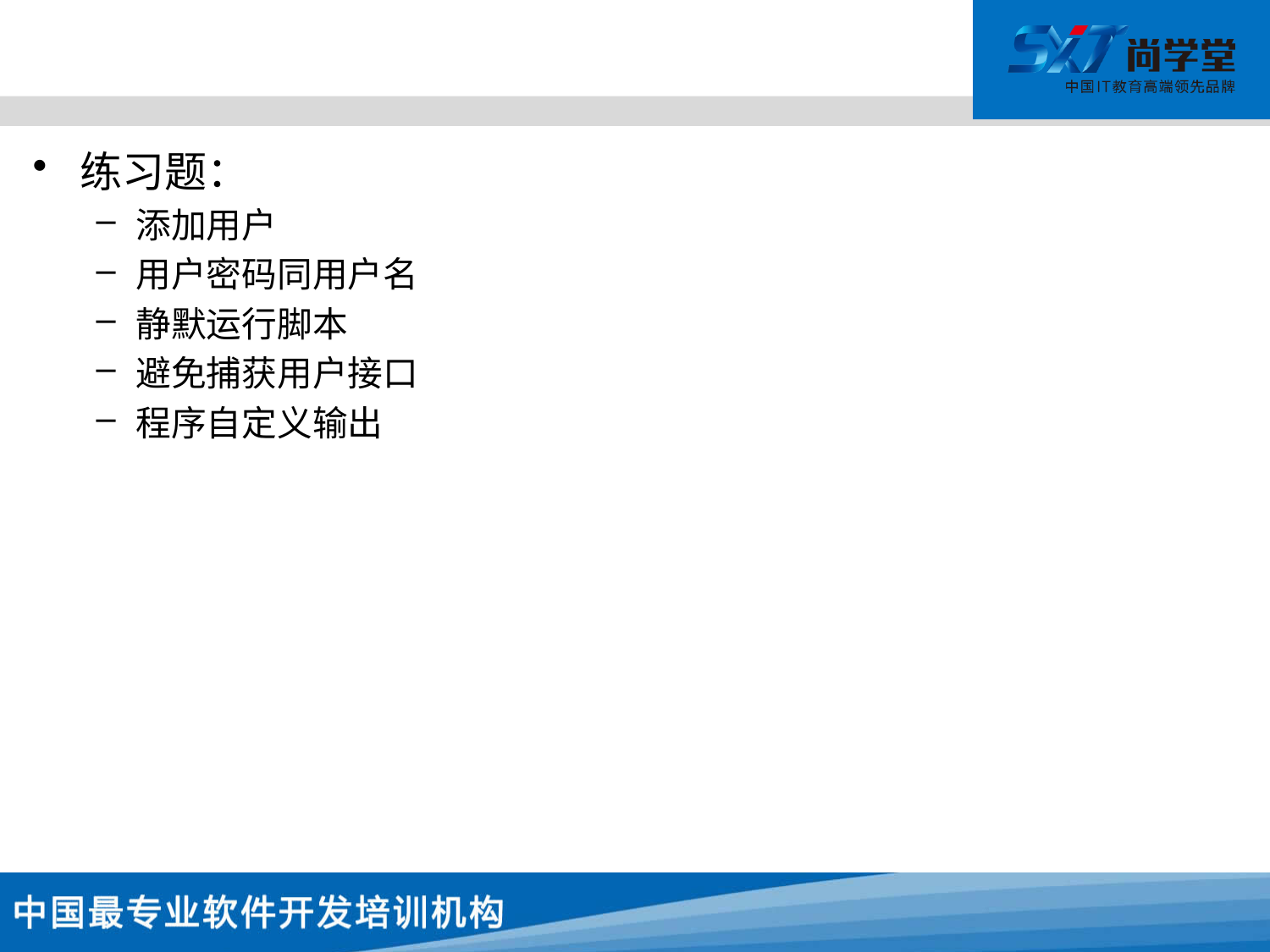

#
练习题：
添加用户
用户密码同用户名
静默运行脚本
避免捕获用户接口
程序自定义输出